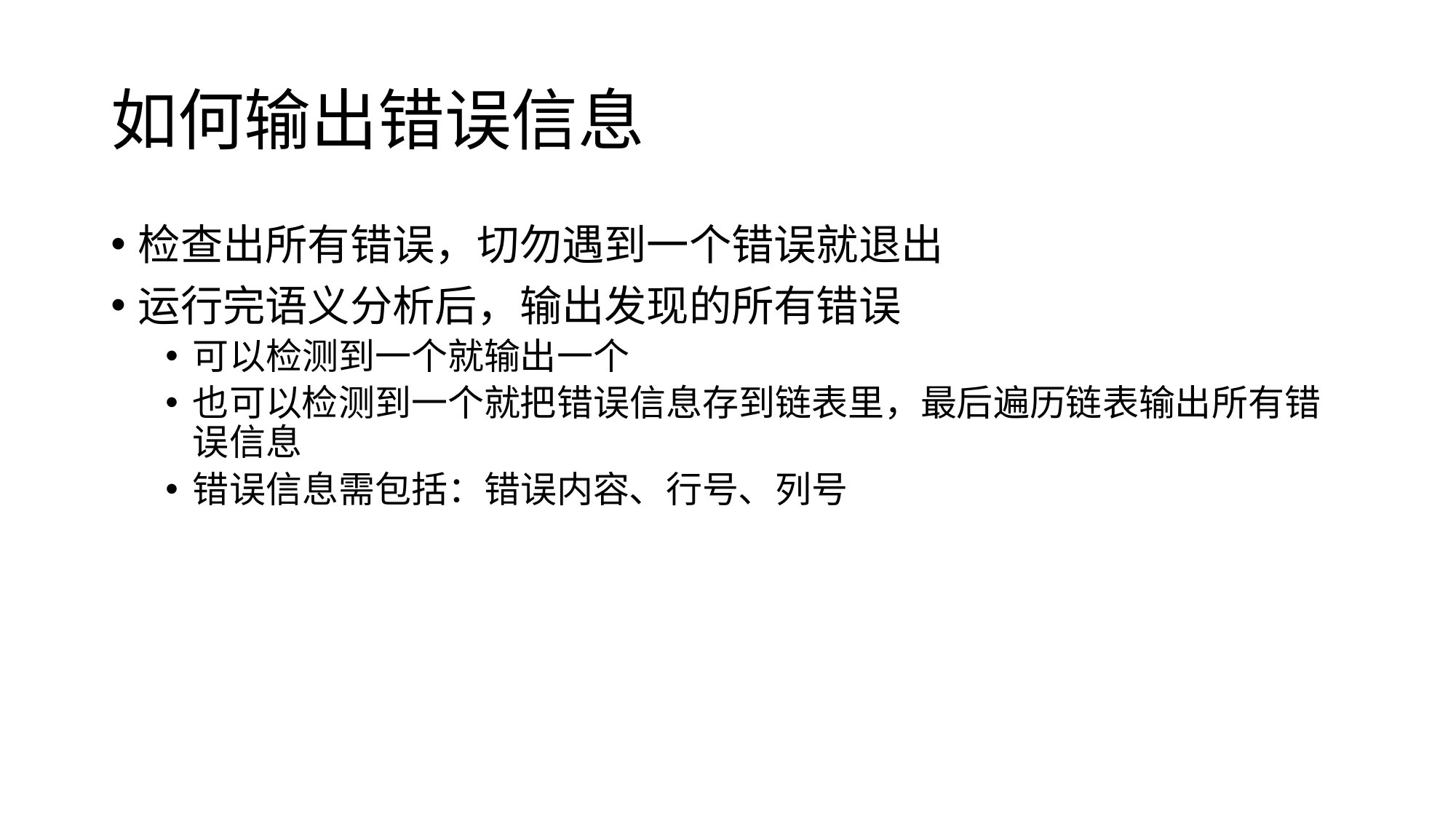

# 如何输出错误信息
检查出所有错误，切勿遇到一个错误就退出
运行完语义分析后，输出发现的所有错误
可以检测到一个就输出一个
也可以检测到一个就把错误信息存到链表里，最后遍历链表输出所有错误信息
错误信息需包括：错误内容、行号、列号